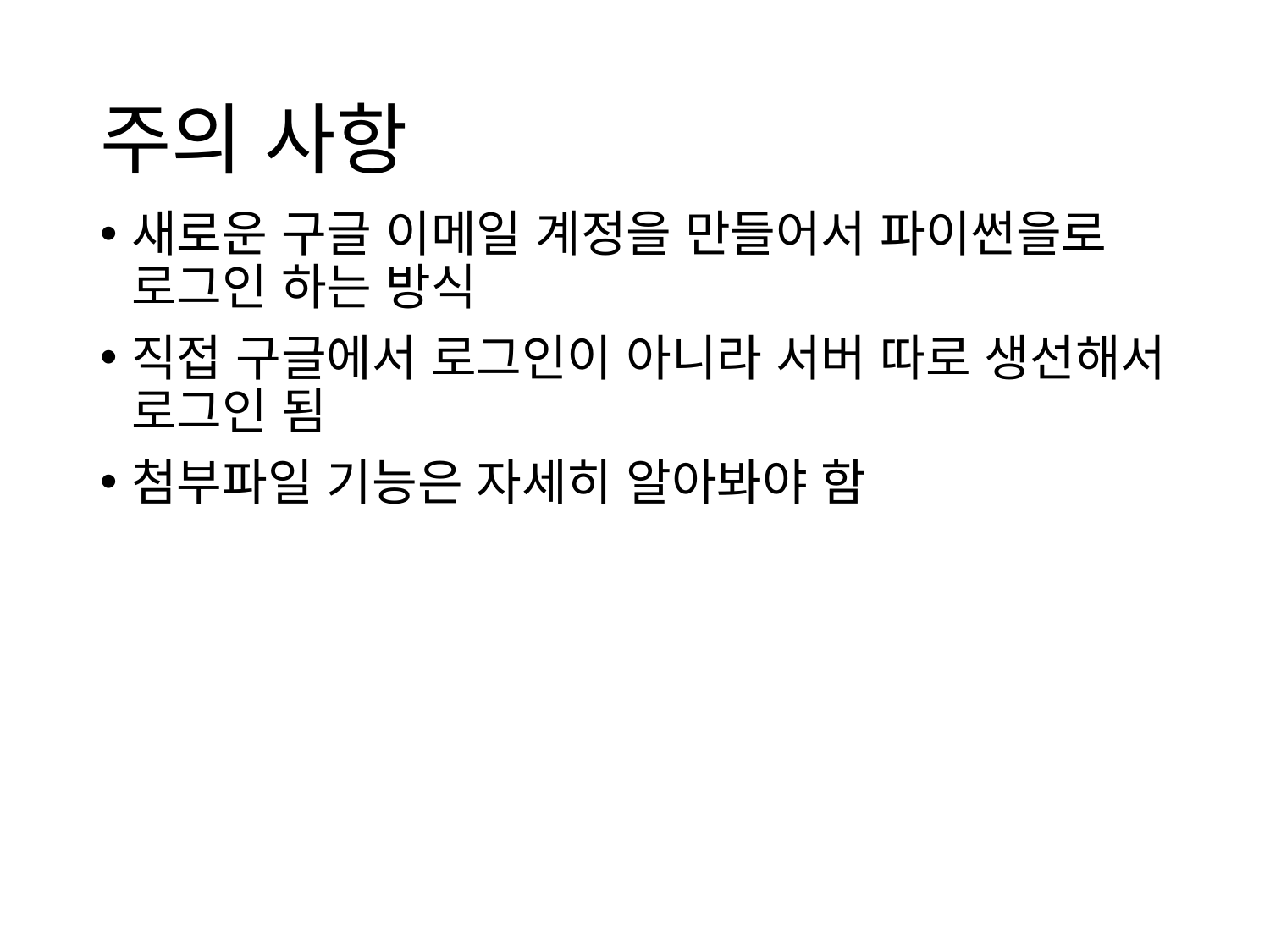

# 주의 사항
새로운 구글 이메일 계정을 만들어서 파이썬을로 로그인 하는 방식
직접 구글에서 로그인이 아니라 서버 따로 생선해서 로그인 됨
첨부파일 기능은 자세히 알아봐야 함